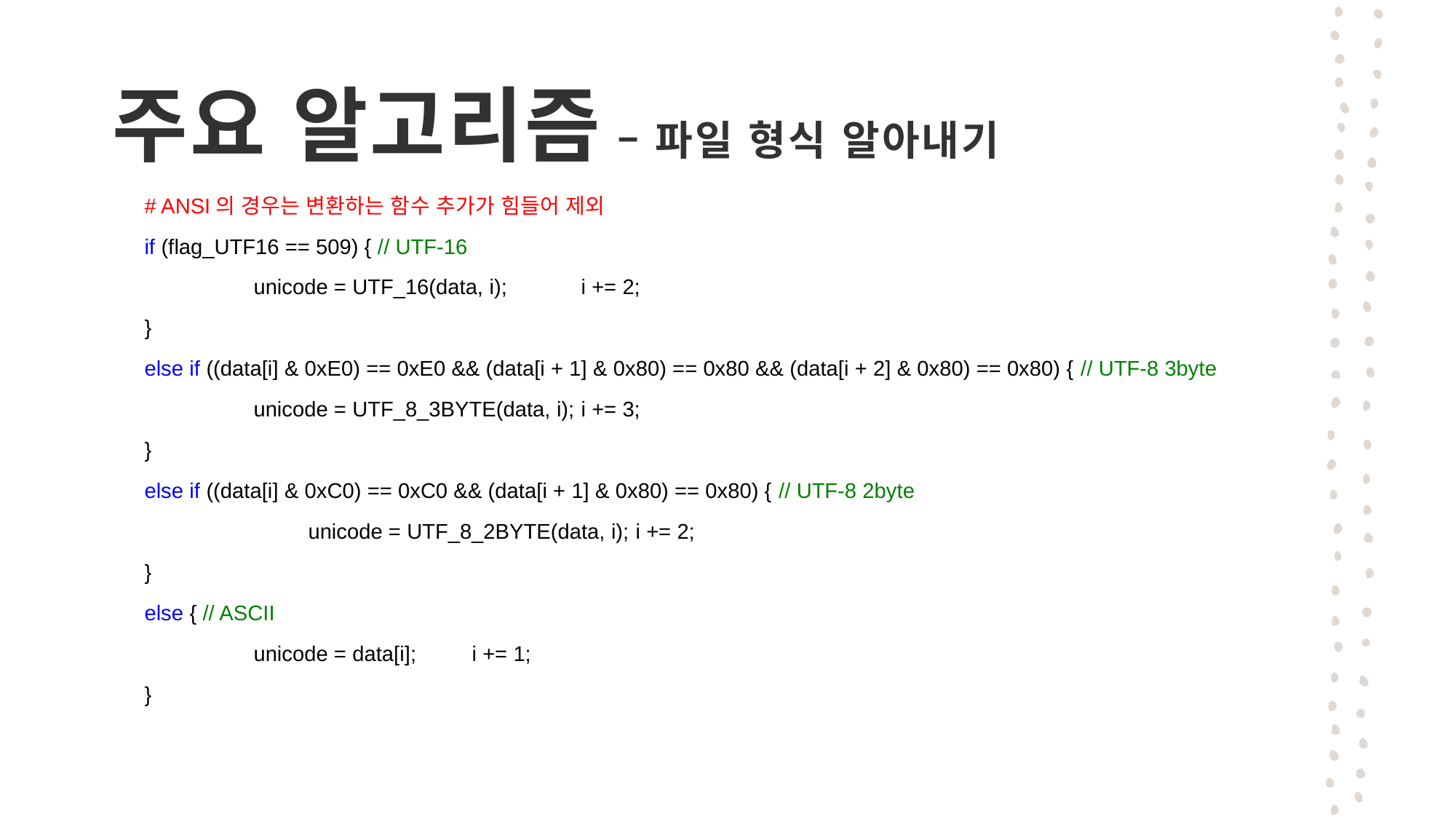

# 주요 알고리즘 – 파일 형식 알아내기
# ANSI의 경우는 변환하는 함수 추가가 힘들어 제외
if (flag_UTF16 == 509) { // UTF-16
	unicode = UTF_16(data, i);	i += 2;
}
else if ((data[i] & 0xE0) == 0xE0 && (data[i + 1] & 0x80) == 0x80 && (data[i + 2] & 0x80) == 0x80) { // UTF-8 3byte
	unicode = UTF_8_3BYTE(data, i);	i += 3;
}
else if ((data[i] & 0xC0) == 0xC0 && (data[i + 1] & 0x80) == 0x80) { // UTF-8 2byte
	unicode = UTF_8_2BYTE(data, i); 	i += 2;
}
else { // ASCII
	unicode = data[i]; 	i += 1;
}